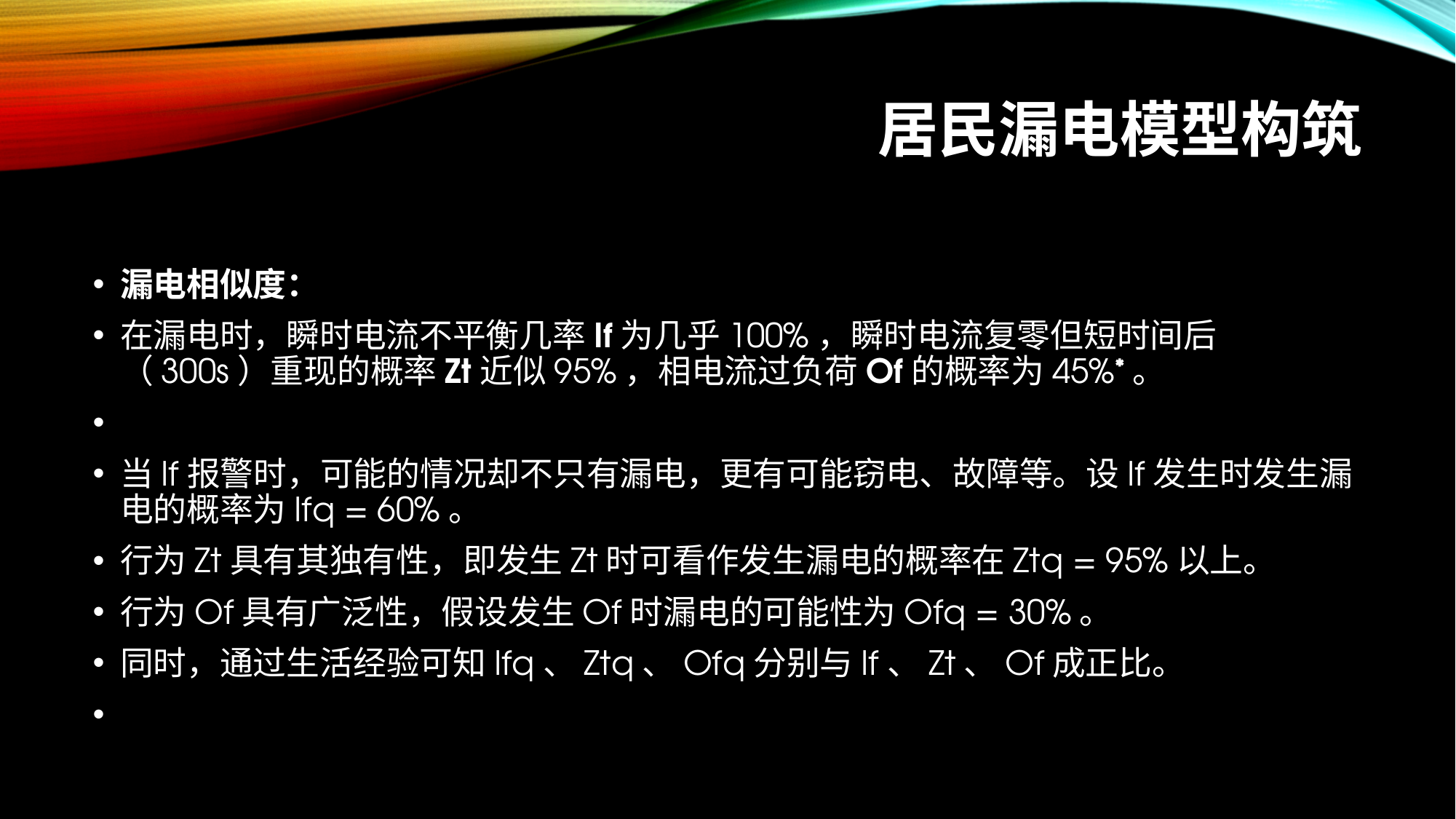

# 居民漏电模型构筑
漏电相似度：
在漏电时，瞬时电流不平衡几率If为几乎100%，瞬时电流复零但短时间后（300s）重现的概率Zt近似95%，相电流过负荷Of的概率为45%*。

当If报警时，可能的情况却不只有漏电，更有可能窃电、故障等。设If发生时发生漏电的概率为Ifq = 60%。
行为Zt具有其独有性，即发生Zt时可看作发生漏电的概率在Ztq = 95%以上。
行为Of具有广泛性，假设发生Of时漏电的可能性为Ofq = 30%。
同时，通过生活经验可知Ifq、Ztq、Ofq分别与If、Zt、Of成正比。